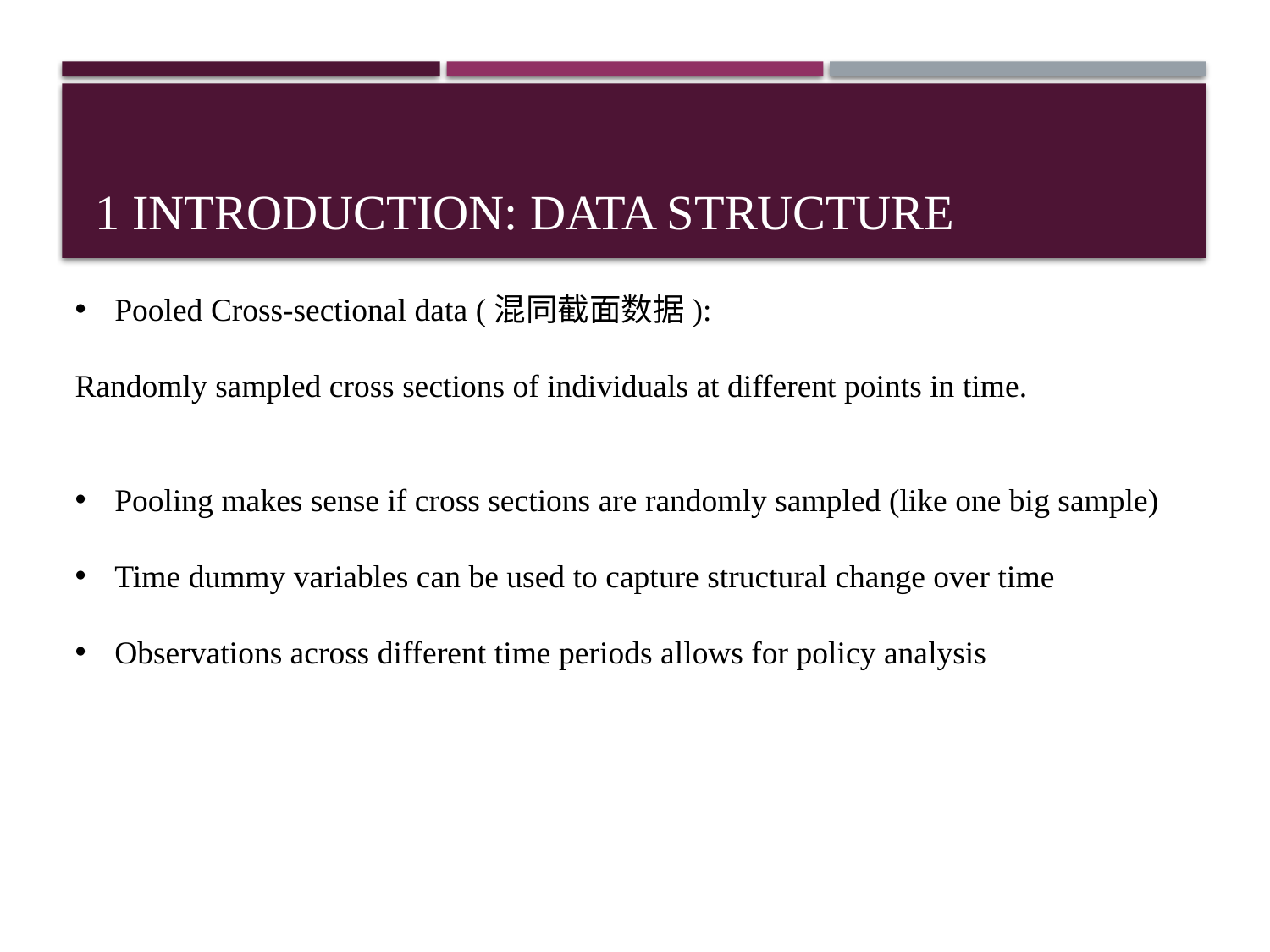

# 1 Introduction: Data Structure
Pooled Cross-sectional data (混同截面数据):

Randomly sampled cross sections of individuals at different points in time.

Pooling makes sense if cross sections are randomly sampled (like one big sample)

Time dummy variables can be used to capture structural change over time

Observations across different time periods allows for policy analysis